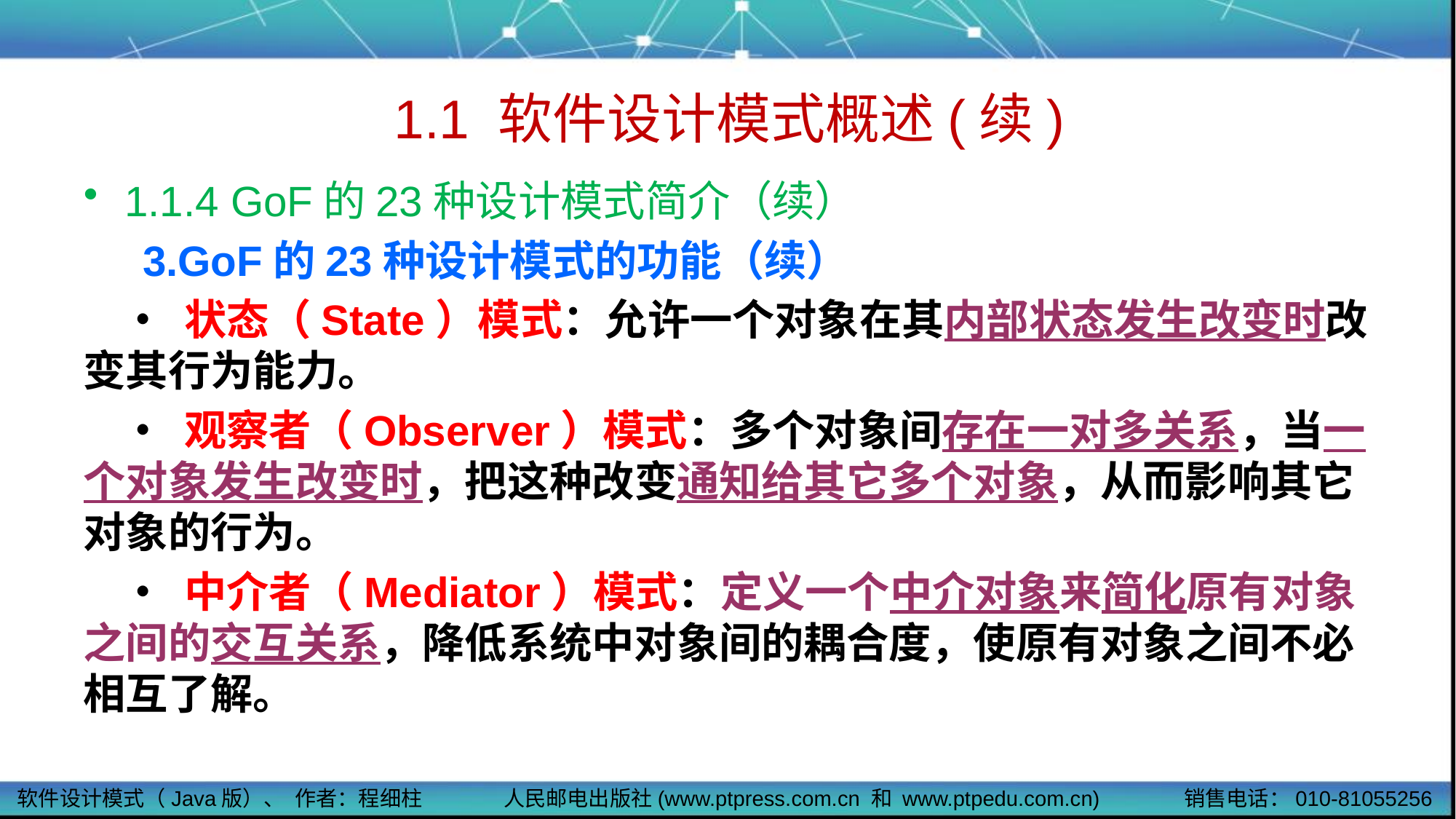

# 1.1 软件设计模式概述(续)
1.1.4 GoF的23种设计模式简介（续）
     3.GoF的23种设计模式的功能（续）
    • 状态（State）模式：允许一个对象在其内部状态发生改变时改变其行为能力。
    • 观察者（Observer）模式：多个对象间存在一对多关系，当一个对象发生改变时，把这种改变通知给其它多个对象，从而影响其它对象的行为。
    • 中介者（Mediator）模式：定义一个中介对象来简化原有对象之间的交互关系，降低系统中对象间的耦合度，使原有对象之间不必相互了解。
软件设计模式（Java版）、  作者：程细柱
人民邮电出版社(www.ptpress.com.cn 和 www.ptpedu.com.cn)
销售电话：010-81055256